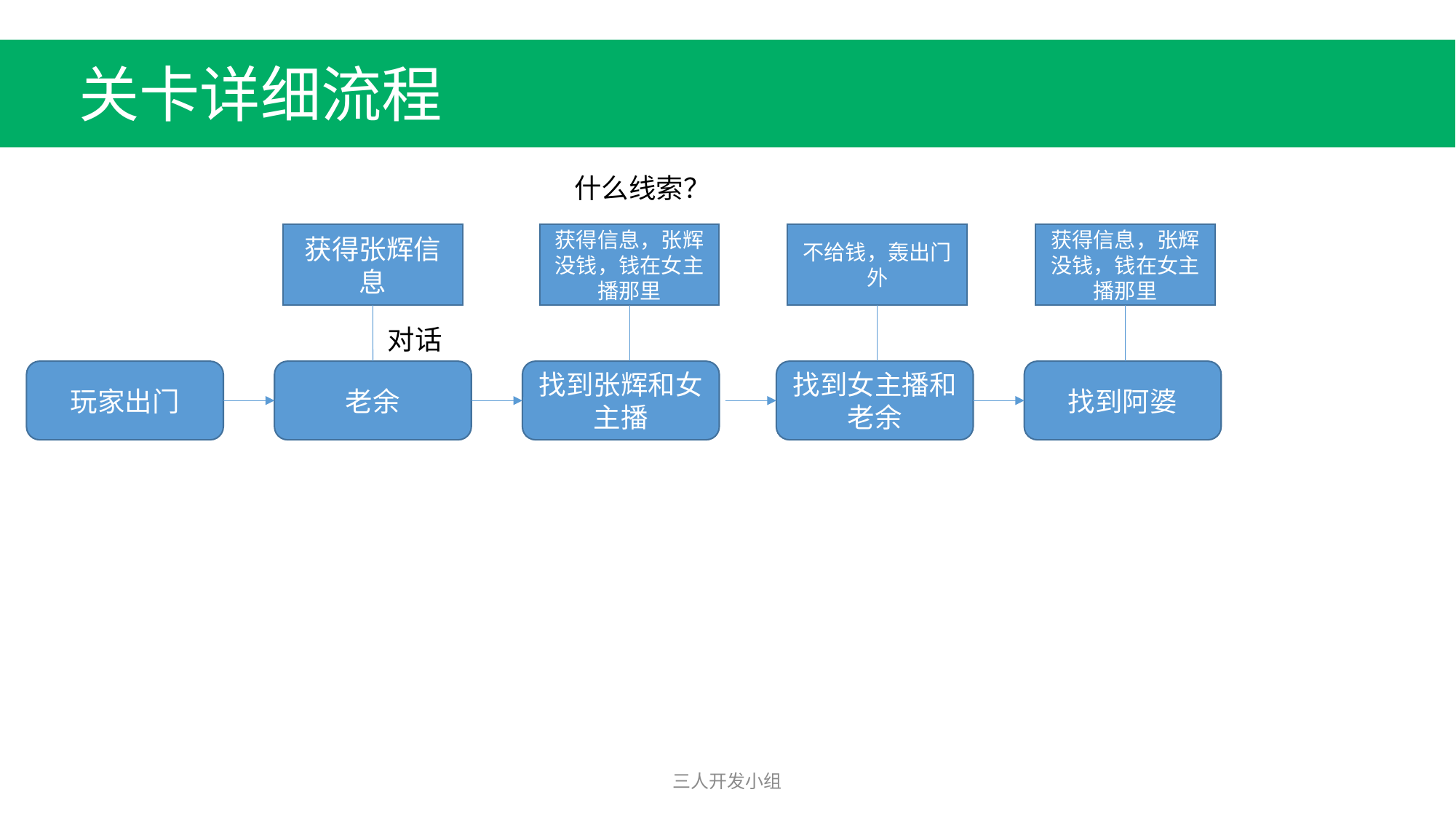

关卡详细流程
什么线索？
获得张辉信息
获得信息，张辉没钱，钱在女主播那里
不给钱，轰出门外
获得信息，张辉没钱，钱在女主播那里
对话
玩家出门
老余
找到张辉和女主播
找到女主播和老余
找到阿婆
三人开发小组